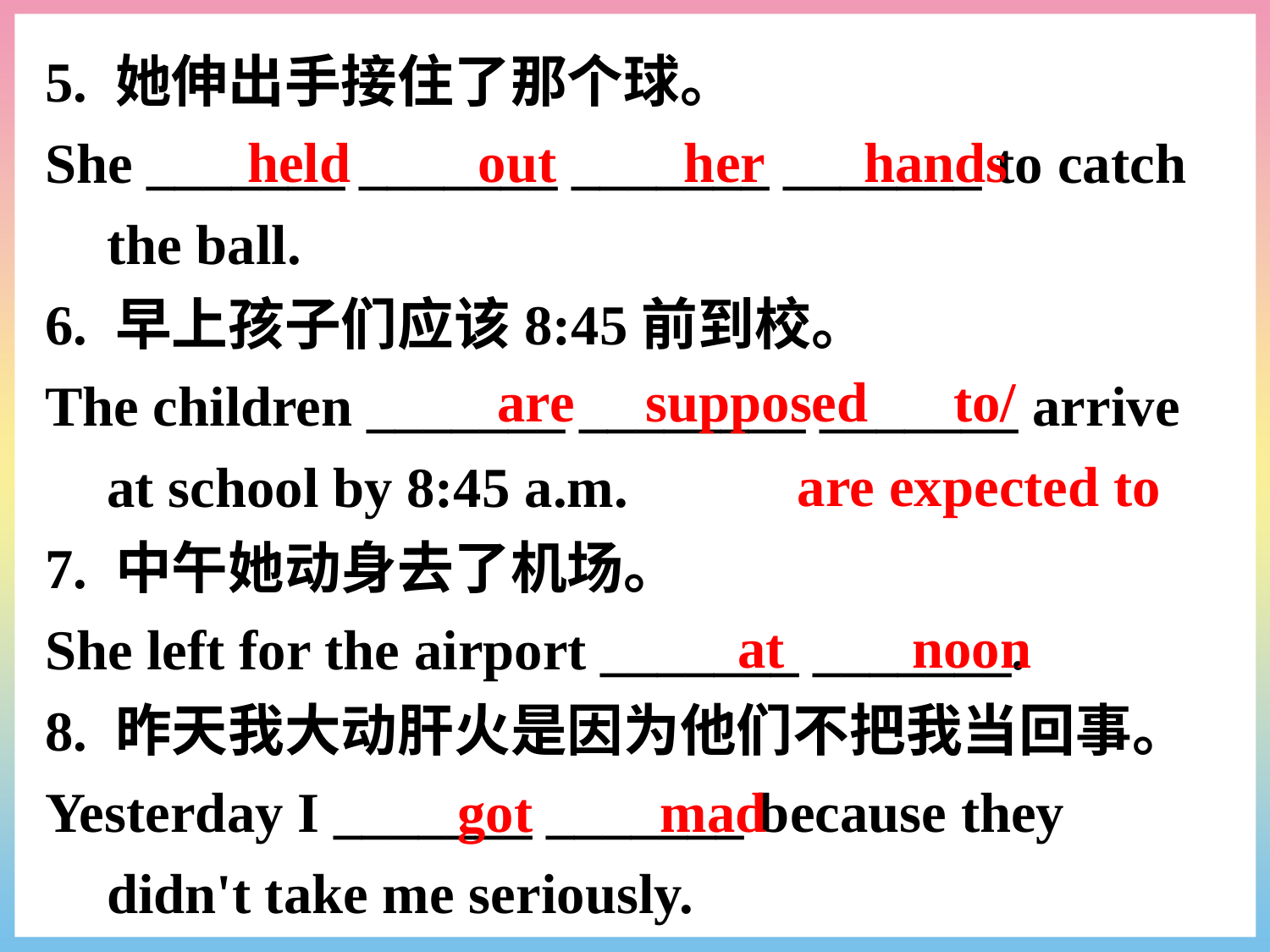

5. 她伸出手接住了那个球。
She _______ _______ _______ _______ to catch the ball.
6. 早上孩子们应该8:45前到校。
The children _______ ________ _______ arrive at school by 8:45 a.m.
7. 中午她动身去了机场。
She left for the airport _______ _______.
8. 昨天我大动肝火是因为他们不把我当回事。
Yesterday I _______ _______ because they didn't take me seriously.
held         out         her       hands
are     supposed      to/
are expected to
at         noon
got         mad